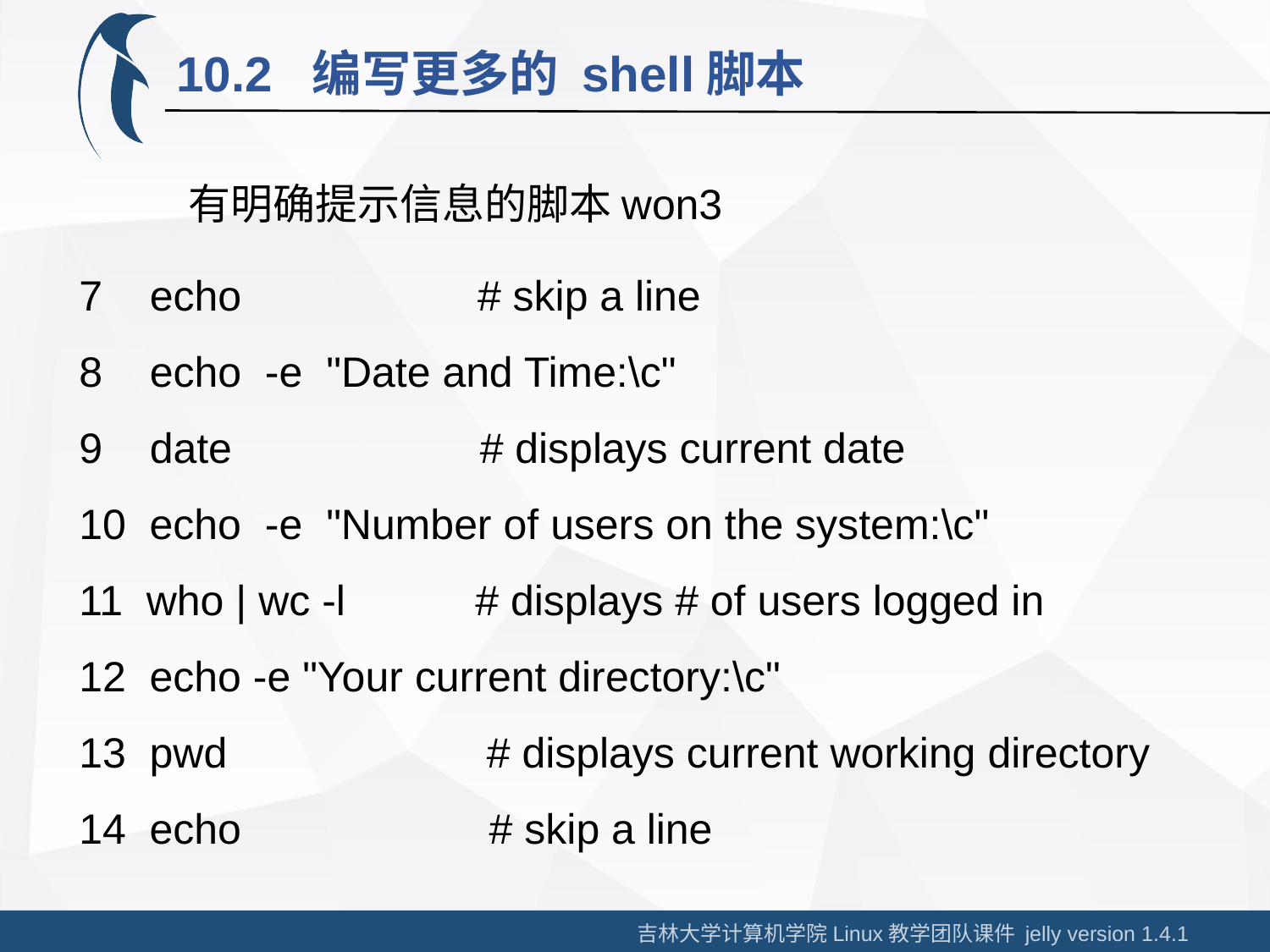

10.2  编写更多的 shell脚本
有明确提示信息的脚本won3
7    echo                    # skip a line
8    echo  -e  "Date and Time:\c"
9    date                     # displays current date
10  echo  -e  "Number of users on the system:\c"
11  who | wc -l           # displays # of users logged in
12  echo -e "Your current directory:\c"
13  pwd                      # displays current working directory
14  echo                     # skip a line